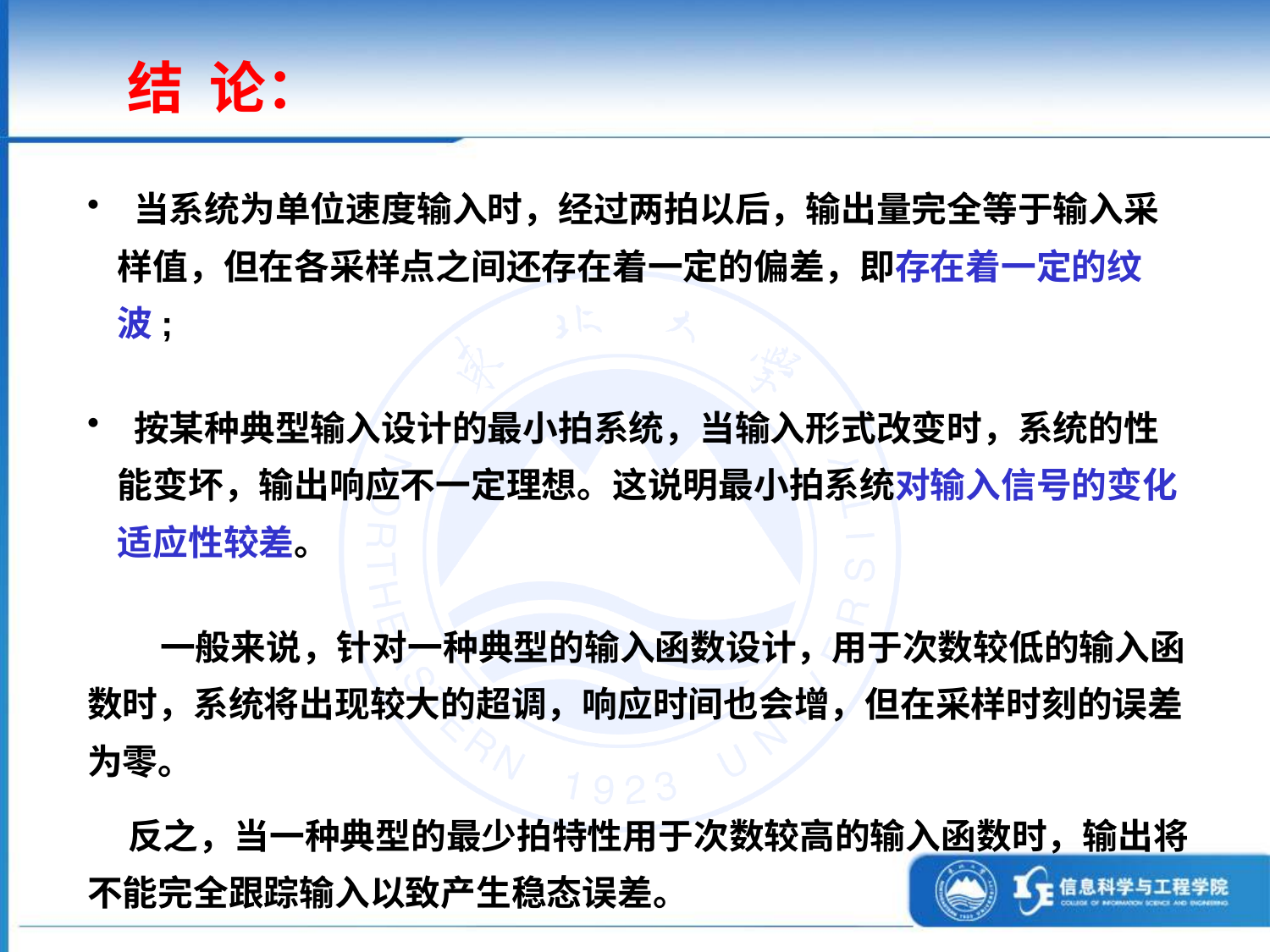

结  论：
 当系统为单位速度输入时，经过两拍以后，输出量完全等于输入采样值，但在各采样点之间还存在着一定的偏差，即存在着一定的纹波;

 按某种典型输入设计的最小拍系统，当输入形式改变时，系统的性能变坏，输出响应不一定理想。这说明最小拍系统对输入信号的变化适应性较差。

        一般来说，针对一种典型的输入函数设计，用于次数较低的输入函数时，系统将出现较大的超调，响应时间也会增，但在采样时刻的误差为零。
    反之，当一种典型的最少拍特性用于次数较高的输入函数时，输出将不能完全跟踪输入以致产生稳态误差。